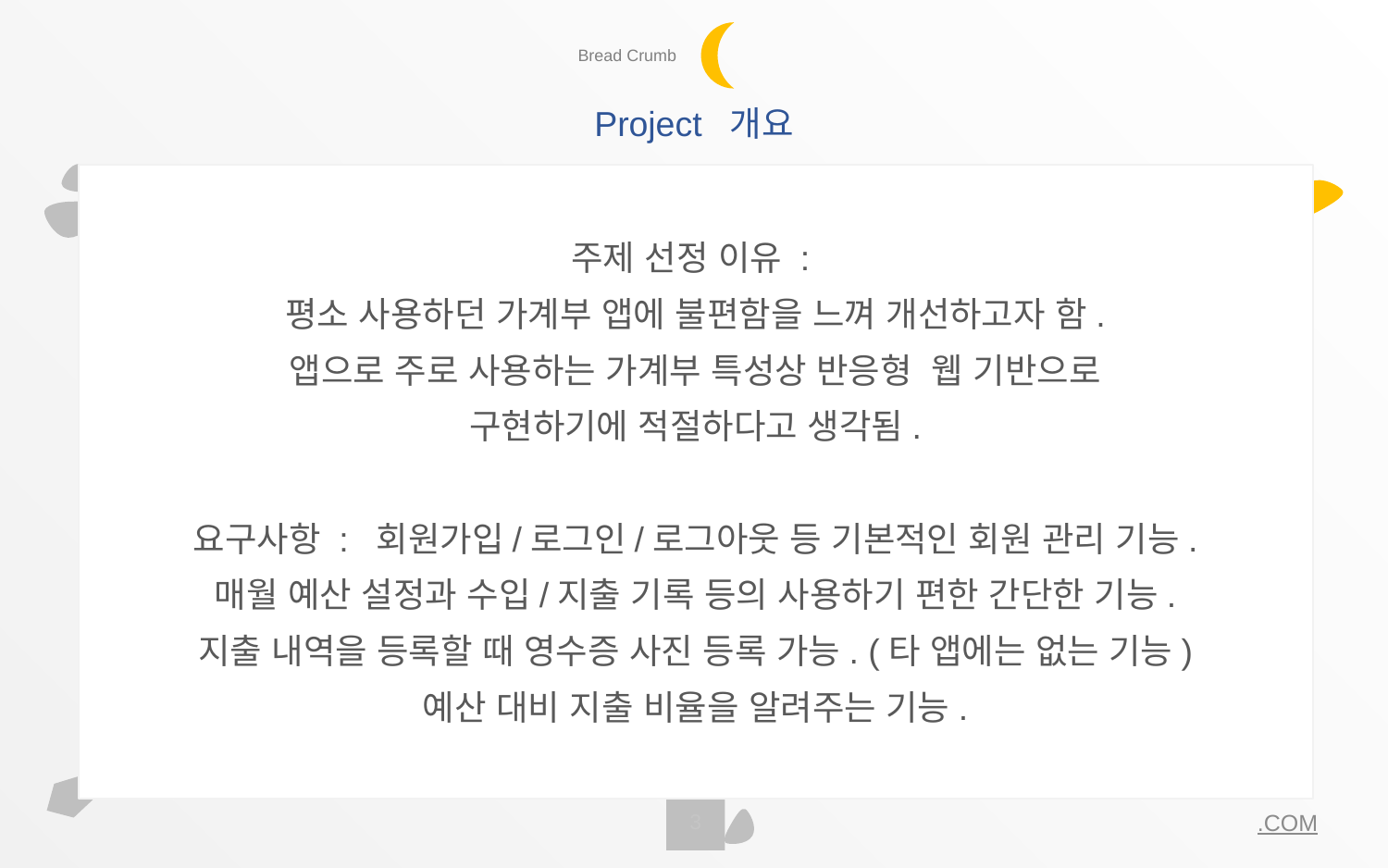

# Bread Crumb
Project  개요
주제 선정 이유 :
평소 사용하던 가계부 앱에 불편함을 느껴 개선하고자 함.
앱으로 주로 사용하는 가계부 특성상 반응형  웹 기반으로
구현하기에 적절하다고 생각됨.

요구사항 :  회원가입/로그인/로그아웃 등 기본적인 회원 관리 기능.
매월 예산 설정과 수입/지출 기록 등의 사용하기 편한 간단한 기능.
지출 내역을 등록할 때 영수증 사진 등록 가능. (타 앱에는 없는 기능)
예산 대비 지출 비율을 알려주는 기능.

3
.COM